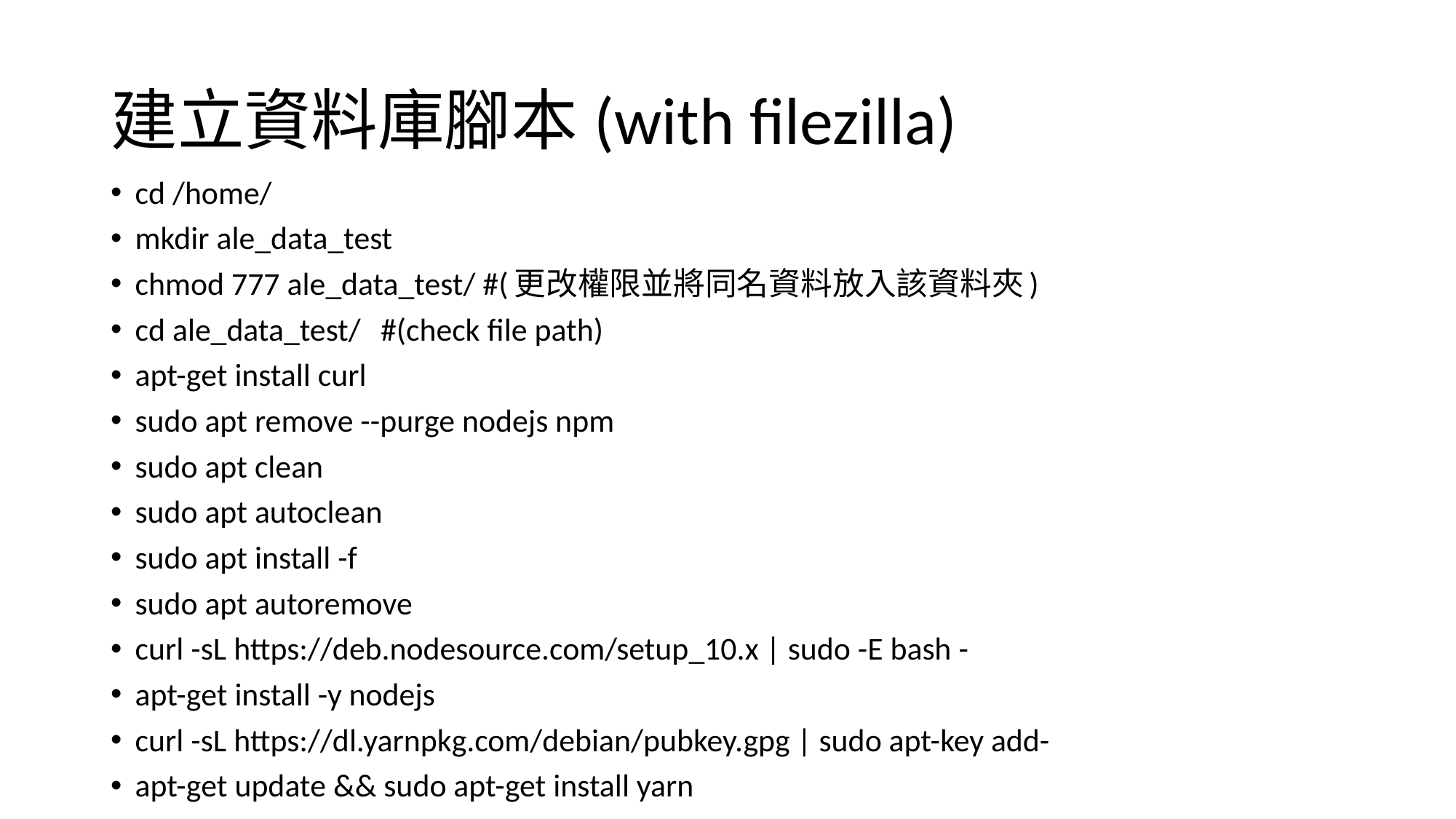

# 建立資料庫腳本(with filezilla)
cd /home/
mkdir ale_data_test
chmod 777 ale_data_test/ #(更改權限並將同名資料放入該資料夾)
cd ale_data_test/	#(check file path)
apt-get install curl
sudo apt remove --purge nodejs npm
sudo apt clean
sudo apt autoclean
sudo apt install -f
sudo apt autoremove
curl -sL https://deb.nodesource.com/setup_10.x | sudo -E bash -
apt-get install -y nodejs
curl -sL https://dl.yarnpkg.com/debian/pubkey.gpg | sudo apt-key add-
apt-get update && sudo apt-get install yarn